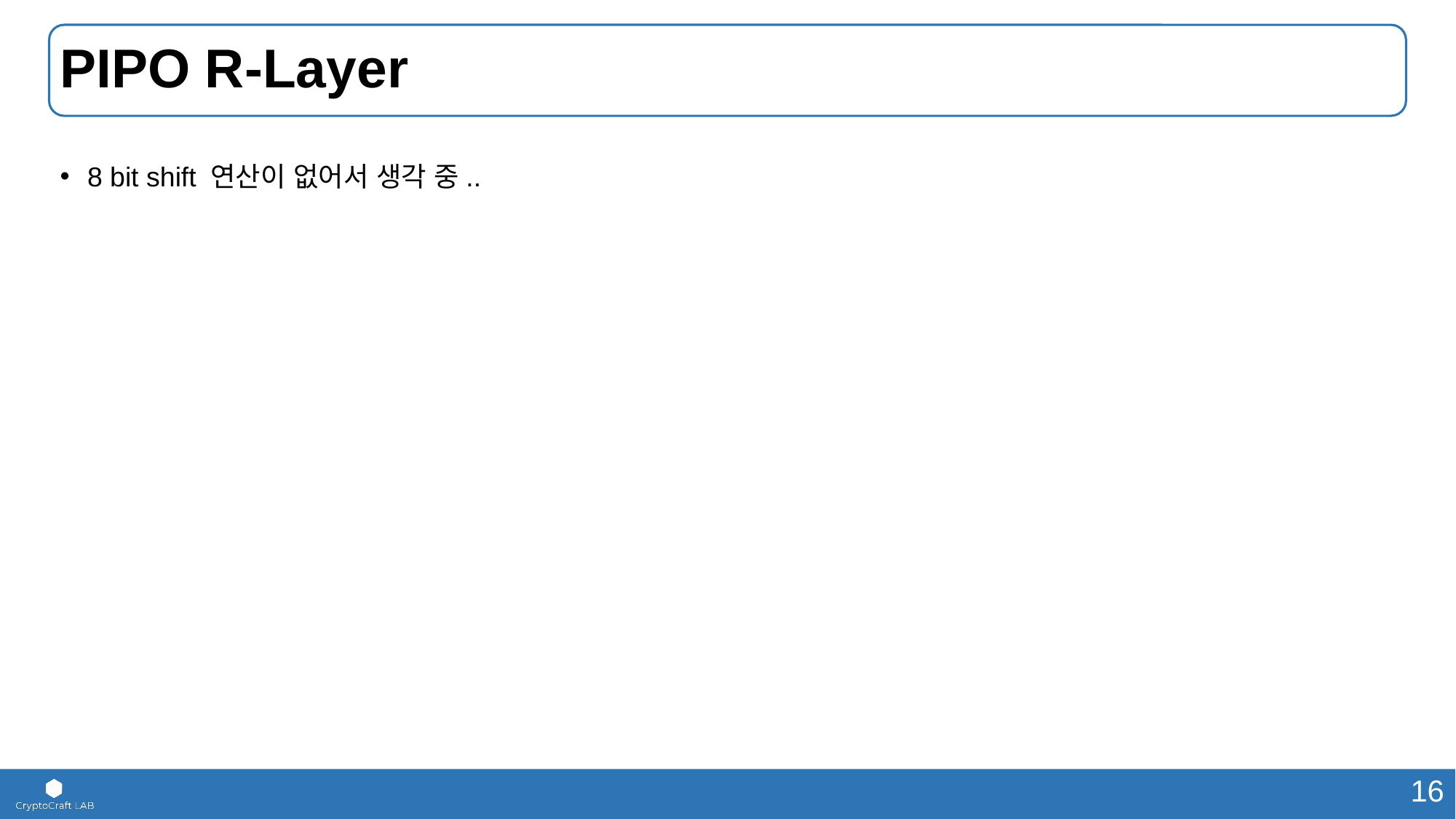

# PIPO R-Layer
8 bit shift 연산이 없어서 생각 중..